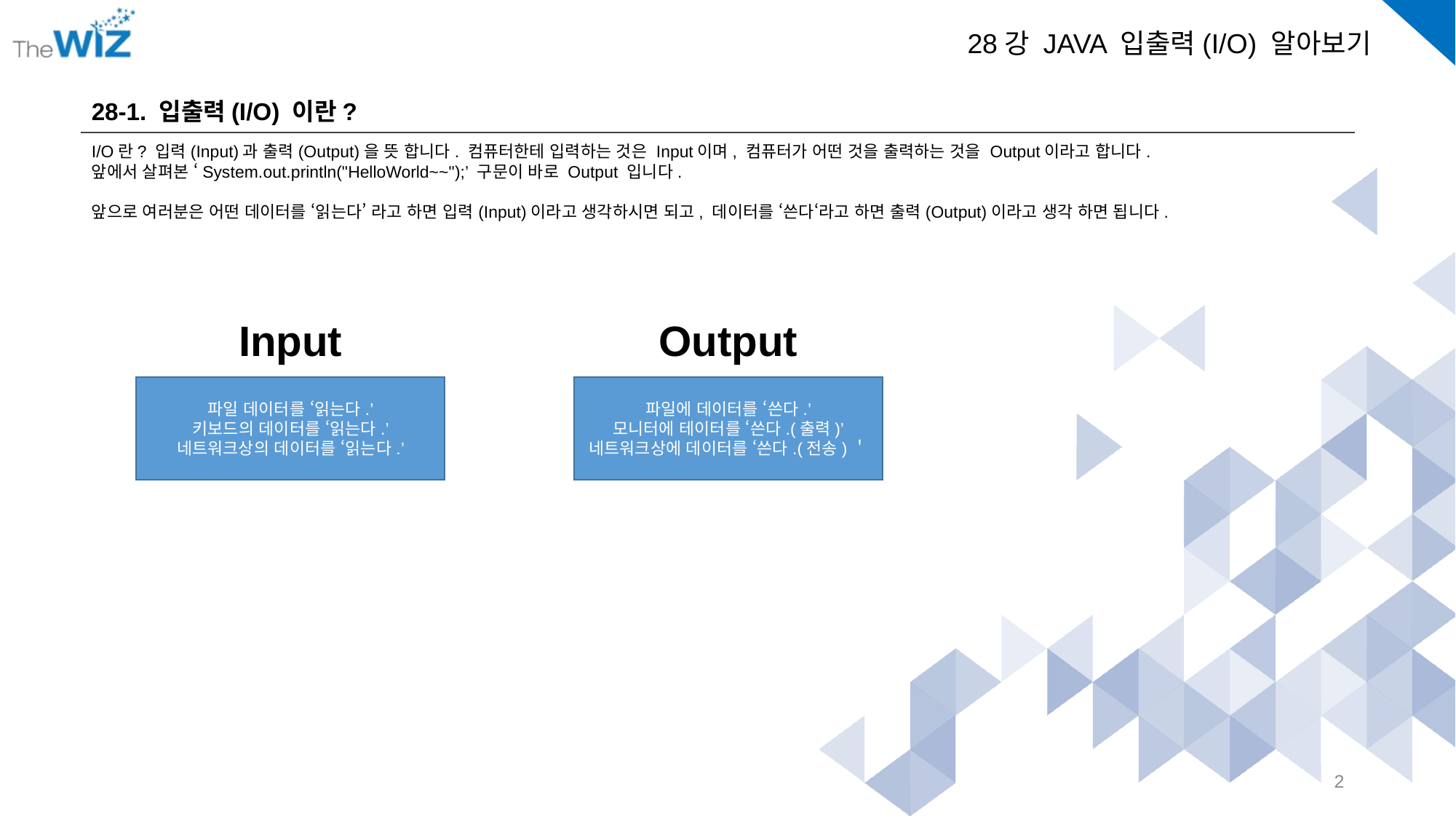

28-1. 입출력(I/O) 이란?
I/O란? 입력(Input)과 출력(Output)을 뜻 합니다. 컴퓨터한테 입력하는 것은 Input이며, 컴퓨터가 어떤 것을 출력하는 것을 Output이라고 합니다.
앞에서 살펴본 ‘System.out.println("HelloWorld~~");’ 구문이 바로 Output 입니다.

앞으로 여러분은 어떤 데이터를 ‘읽는다’ 라고 하면 입력(Input)이라고 생각하시면 되고, 데이터를 ‘쓴다‘라고 하면 출력(Output)이라고 생각 하면 됩니다.
Input
Output
파일 데이터를 ‘읽는다.’
키보드의 데이터를 ‘읽는다.’
네트워크상의 데이터를 ‘읽는다.’
파일에 데이터를 ‘쓴다.’
모니터에 테이터를 ‘쓴다.(출력)’
네트워크상에 데이터를 ‘쓴다.(전송)＇
2